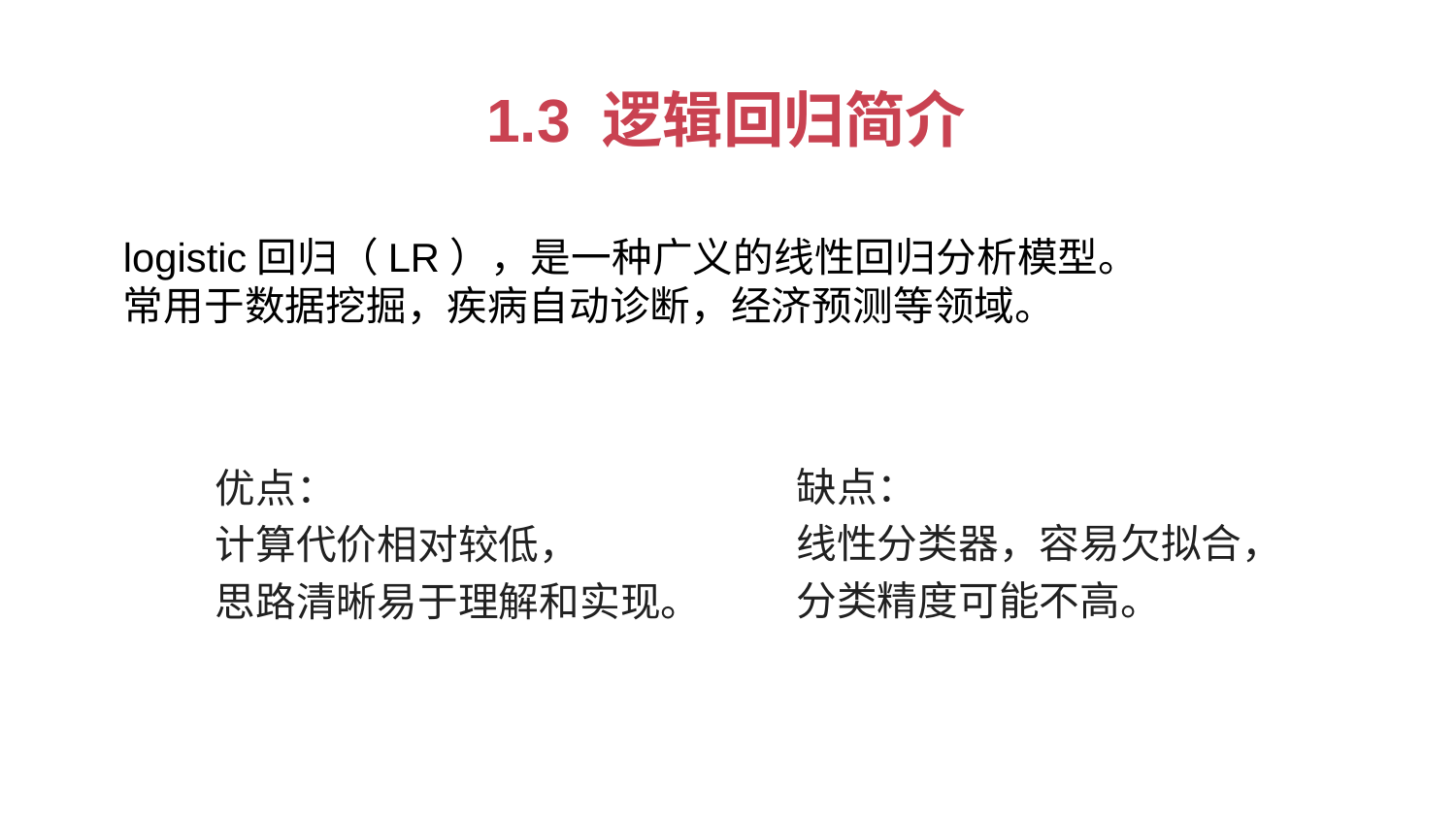

1.3 逻辑回归简介
logistic回归（LR），是一种广义的线性回归分析模型。
常用于数据挖掘，疾病自动诊断，经济预测等领域。
缺点：
线性分类器，容易欠拟合，
分类精度可能不高。
优点：
计算代价相对较低，
思路清晰易于理解和实现。